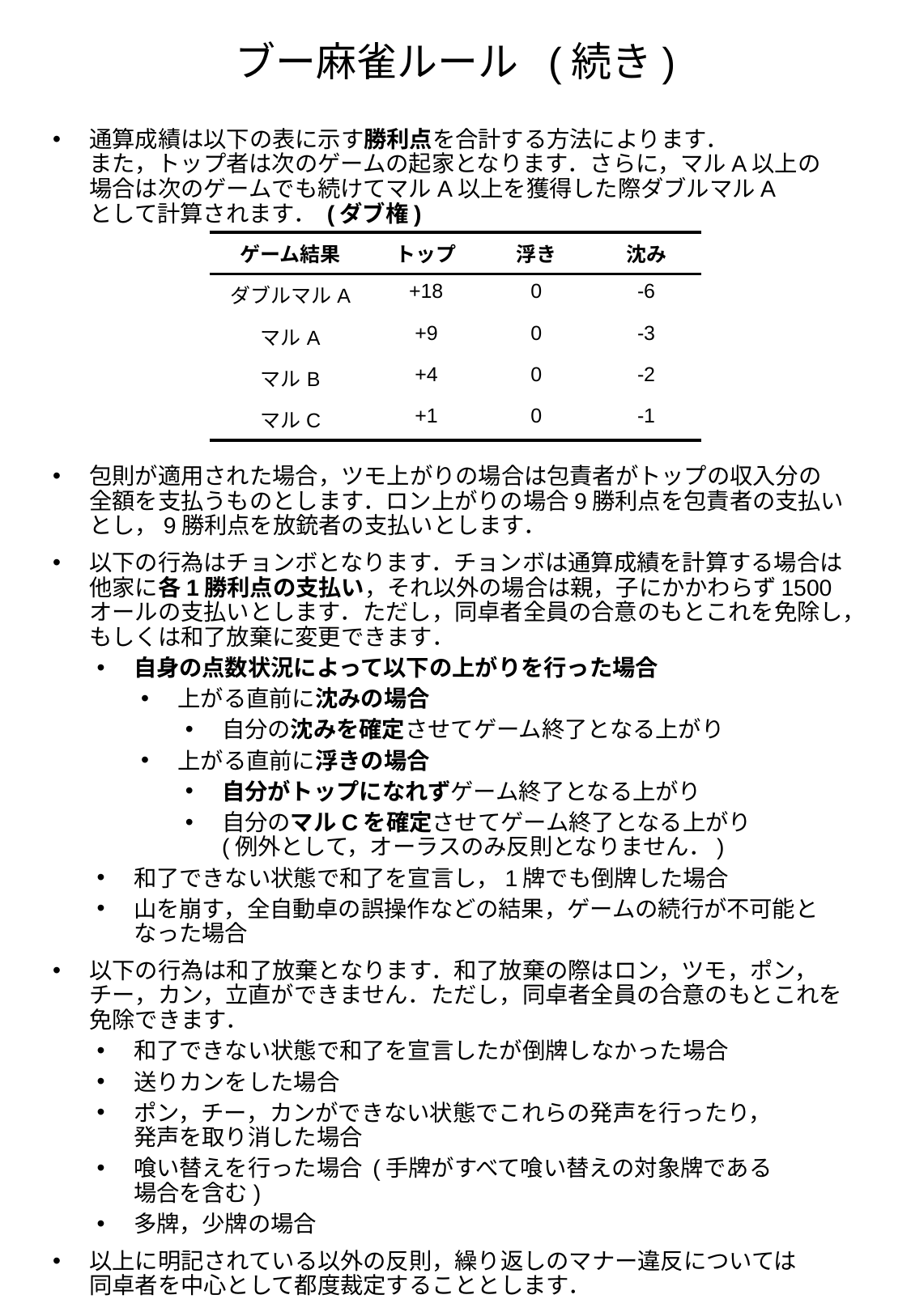

# ブー麻雀ルール (続き)
通算成績は以下の表に示す勝利点を合計する方法によります．
また，トップ者は次のゲームの起家となります．さらに，マルA以上の
場合は次のゲームでも続けてマルA以上を獲得した際ダブルマルA
として計算されます． (ダブ権)
包則が適用された場合，ツモ上がりの場合は包責者がトップの収入分の
全額を支払うものとします．ロン上がりの場合9勝利点を包責者の支払い
とし，9勝利点を放銃者の支払いとします．
以下の行為はチョンボとなります．チョンボは通算成績を計算する場合は他家に各1勝利点の支払い，それ以外の場合は親，子にかかわらず1500オールの支払いとします．ただし，同卓者全員の合意のもとこれを免除し，もしくは和了放棄に変更できます．
自身の点数状況によって以下の上がりを行った場合
上がる直前に沈みの場合
自分の沈みを確定させてゲーム終了となる上がり
上がる直前に浮きの場合
自分がトップになれずゲーム終了となる上がり
自分のマルCを確定させてゲーム終了となる上がり
(例外として，オーラスのみ反則となりません．)
和了できない状態で和了を宣言し，1牌でも倒牌した場合
山を崩す，全自動卓の誤操作などの結果，ゲームの続行が不可能となった場合
以下の行為は和了放棄となります．和了放棄の際はロン，ツモ，ポン，チー，カン，立直ができません．ただし，同卓者全員の合意のもとこれを免除できます．
和了できない状態で和了を宣言したが倒牌しなかった場合
送りカンをした場合
ポン，チー，カンができない状態でこれらの発声を行ったり，
発声を取り消した場合
喰い替えを行った場合 (手牌がすべて喰い替えの対象牌である
場合を含む)
多牌，少牌の場合
以上に明記されている以外の反則，繰り返しのマナー違反については
同卓者を中心として都度裁定することとします．
| ゲーム結果 | トップ | 浮き | 沈み |
| --- | --- | --- | --- |
| ダブルマルA | +18 | 0 | -6 |
| マルA | +9 | 0 | -3 |
| マルB | +4 | 0 | -2 |
| マルC | +1 | 0 | -1 |